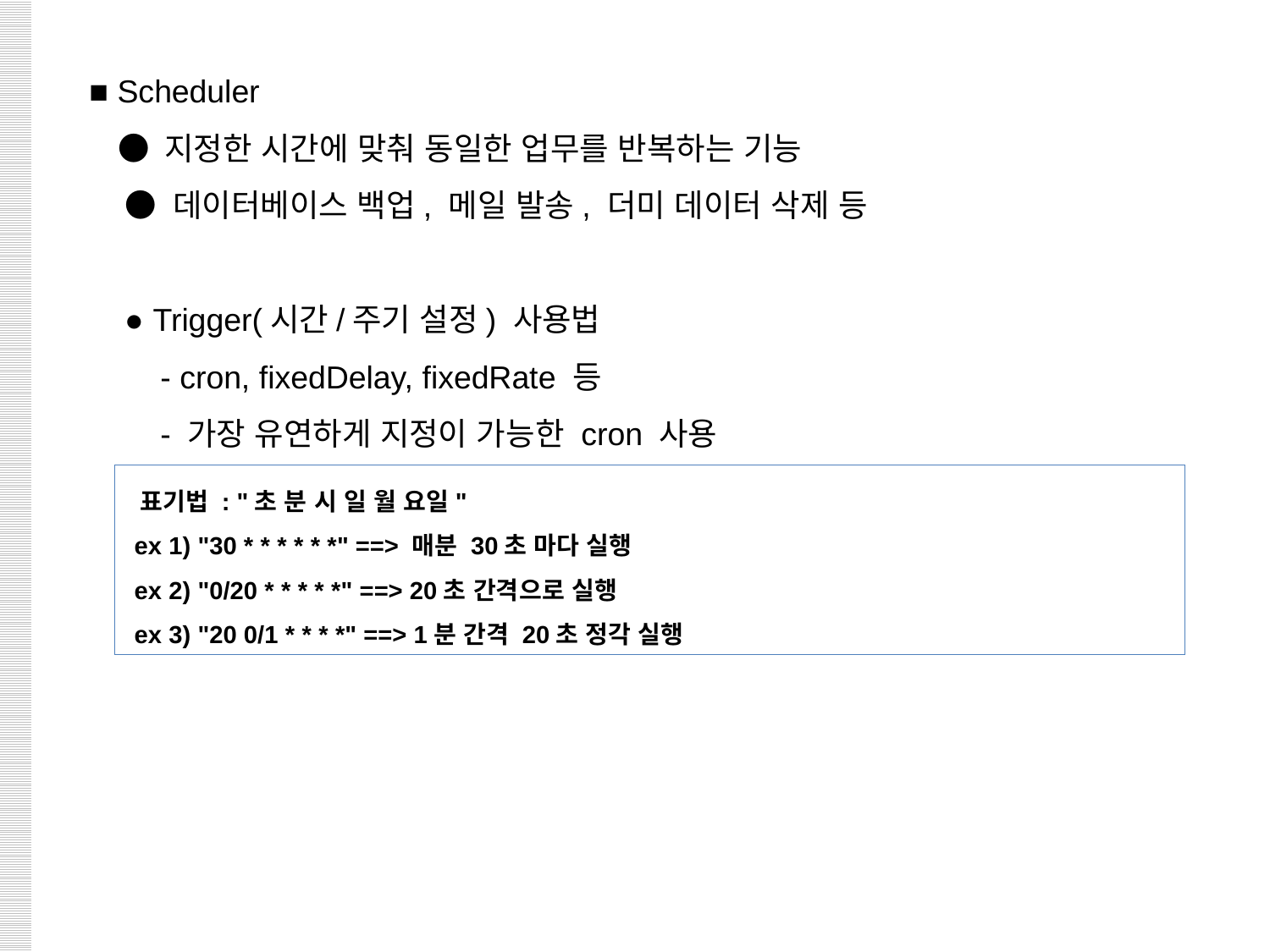

■ Scheduler
    ● 지정한 시간에 맞춰 동일한 업무를 반복하는 기능
    ● 데이터베이스 백업, 메일 발송, 더미 데이터 삭제 등

    ● Trigger(시간/주기 설정) 사용법
        - cron, fixedDelay, fixedRate 등
        - 가장 유연하게 지정이 가능한 cron 사용
 표기법 : "초 분 시 일 월 요일"
 ex 1) "30 * * * * * *" ==> 매분 30초 마다 실행
 ex 2) "0/20 * * * * *" ==> 20초 간격으로 실행
 ex 3) "20 0/1 * * * *" ==> 1분 간격 20초 정각 실행